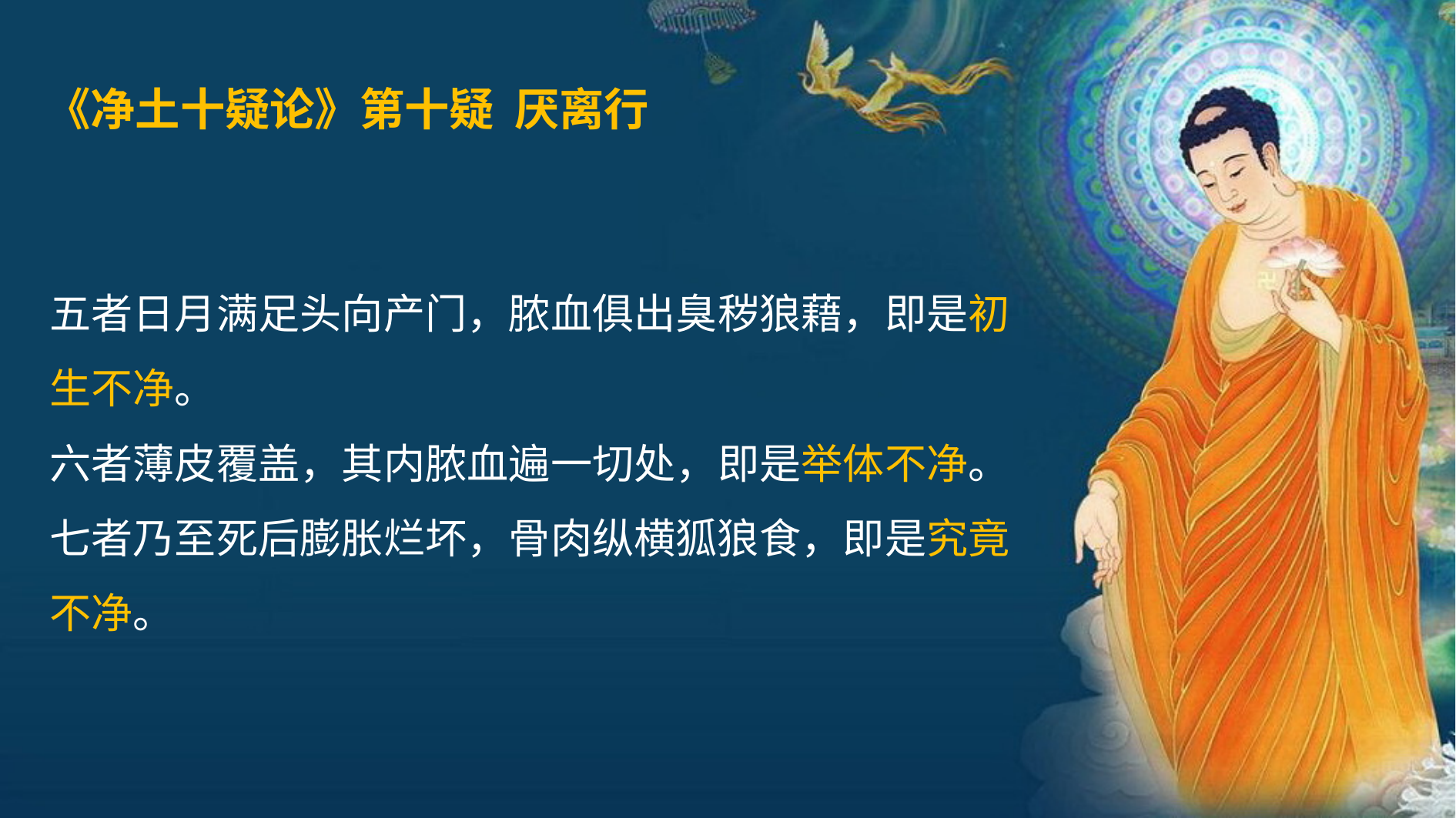

《净土十疑论》第十疑  厌离行

五者日月满足头向产门，脓血俱出臭秽狼藉，即是初生不净。
六者薄皮覆盖，其内脓血遍一切处，即是举体不净。
七者乃至死后膨胀烂坏，骨肉纵横狐狼食，即是究竟不净。